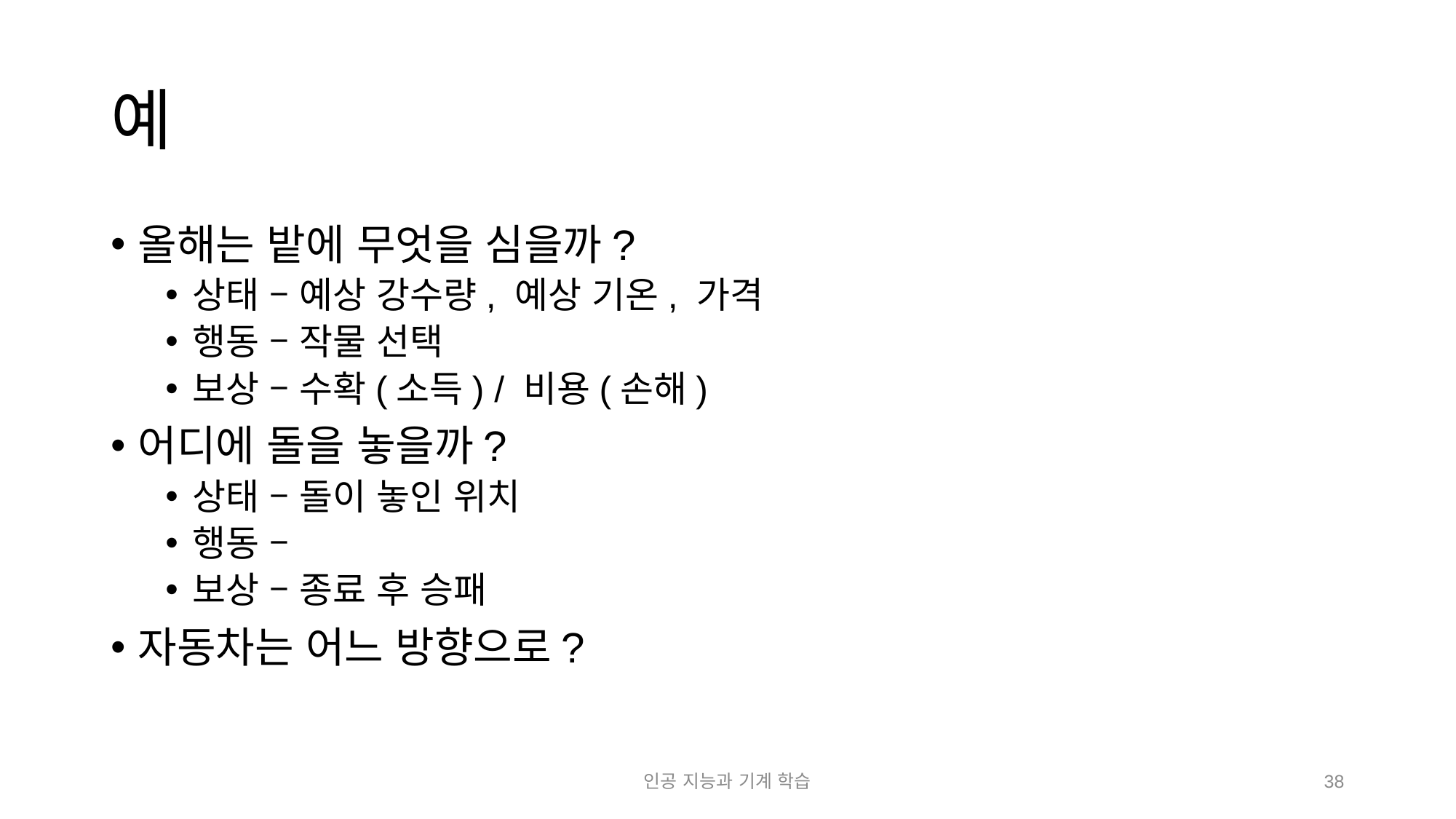

# 예
올해는 밭에 무엇을 심을까?
상태 – 예상 강수량, 예상 기온, 가격
행동 – 작물 선택
보상 – 수확(소득) / 비용(손해)
어디에 돌을 놓을까?
상태 – 돌이 놓인 위치
행동 –
보상 – 종료 후 승패
자동차는 어느 방향으로?
인공 지능과 기계 학습
38